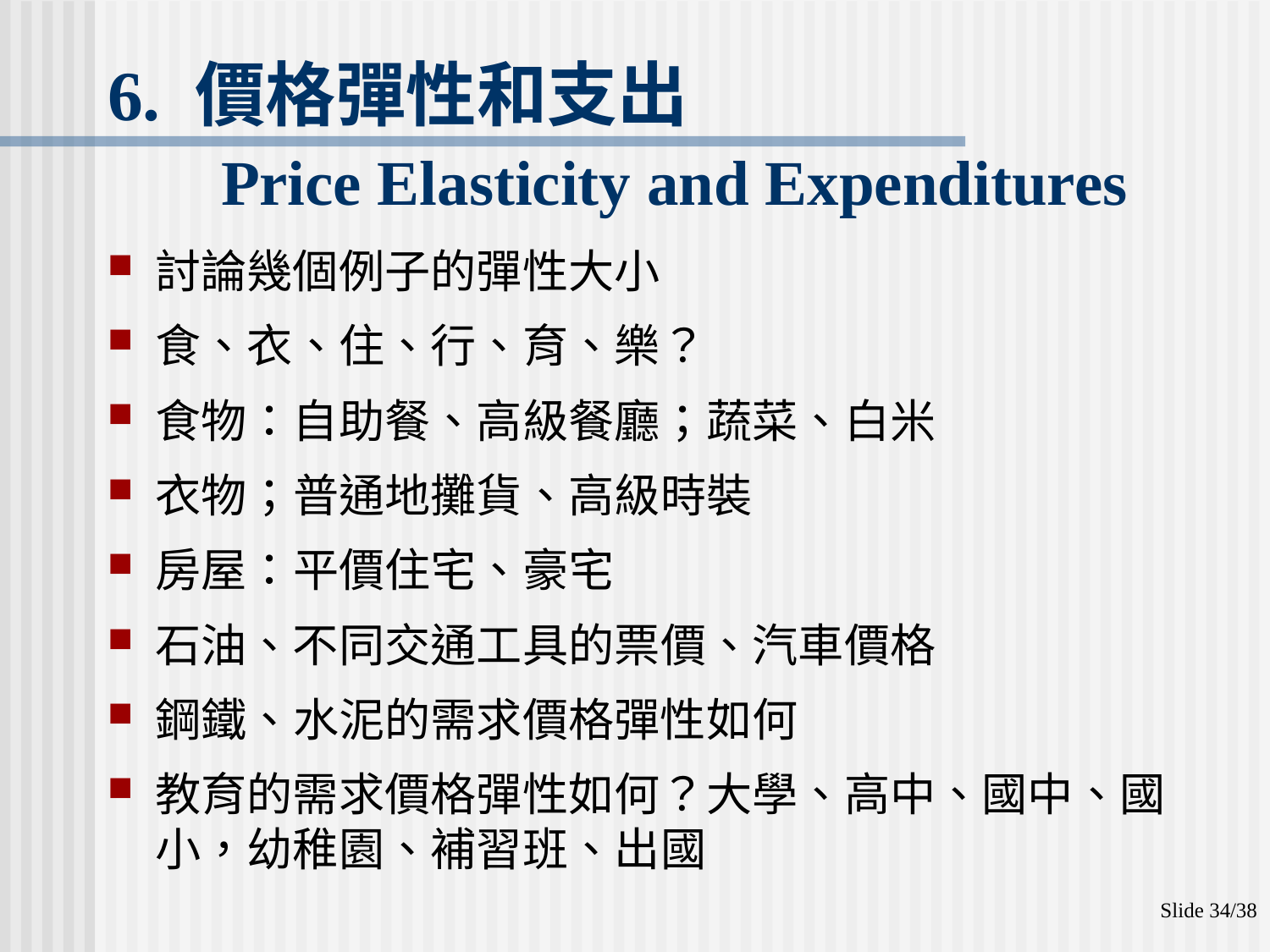

# 6. 價格彈性和支出 Price Elasticity and Expenditures
討論幾個例子的彈性大小
食、衣、住、行、育、樂？
食物：自助餐、高級餐廳；蔬菜、白米
衣物；普通地攤貨、高級時裝
房屋：平價住宅、豪宅
石油、不同交通工具的票價、汽車價格
鋼鐵、水泥的需求價格彈性如何
教育的需求價格彈性如何？大學、高中、國中、國小，幼稚園、補習班、出國

Slide 34/38